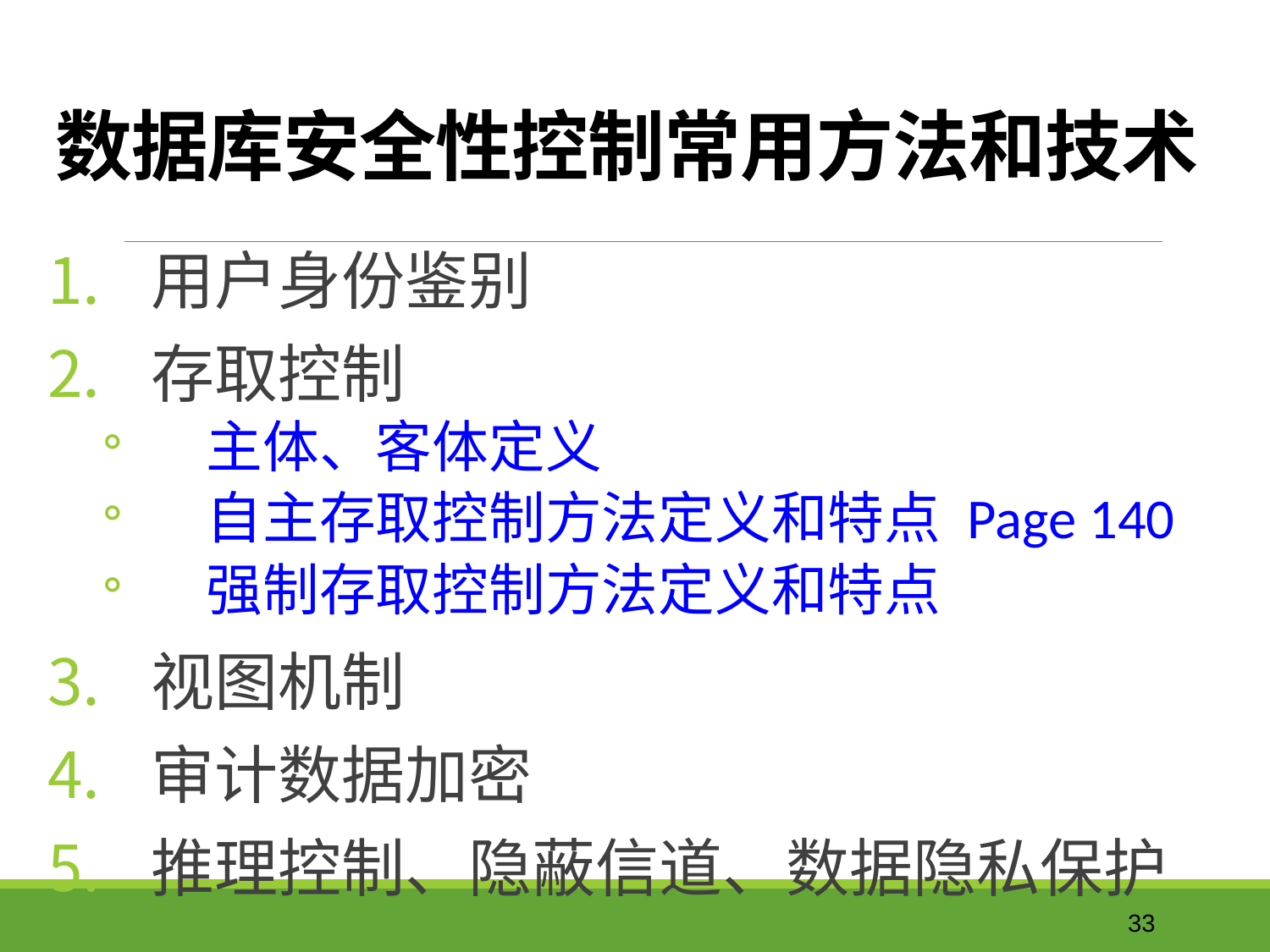

# 数据库安全性控制常用方法和技术
用户身份鉴别
存取控制
主体、客体定义
自主存取控制方法定义和特点 Page 140
强制存取控制方法定义和特点
视图机制
审计数据加密
推理控制、隐蔽信道、数据隐私保护

33